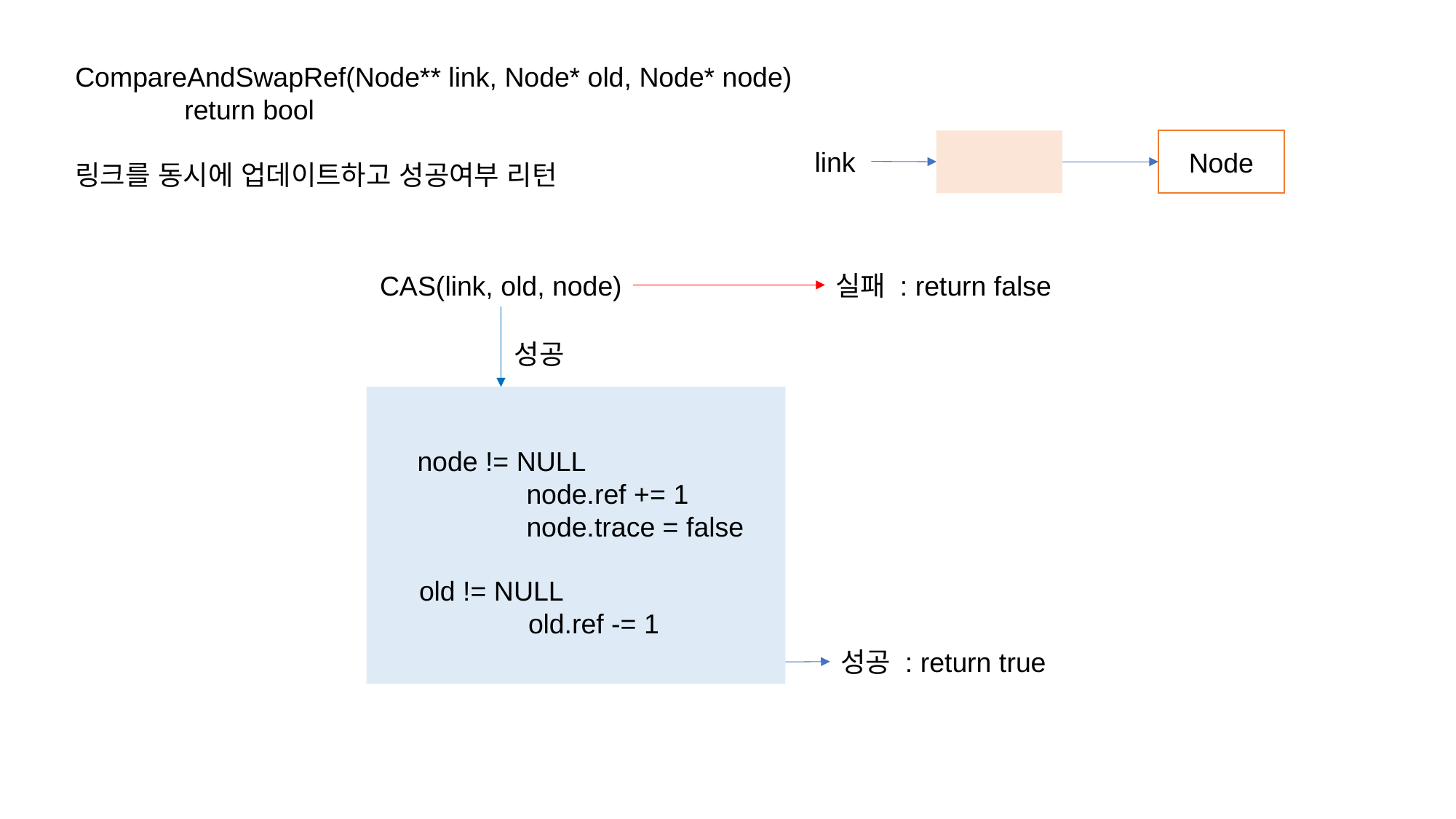

CompareAndSwapRef(Node** link, Node* old, Node* node)
	return bool

링크를 동시에 업데이트하고 성공여부 리턴

Node
link
CAS(link, old, node)
실패 : return false
성공

node != NULL
	node.ref += 1
	node.trace = false
old != NULL
	old.ref -= 1
성공 : return true